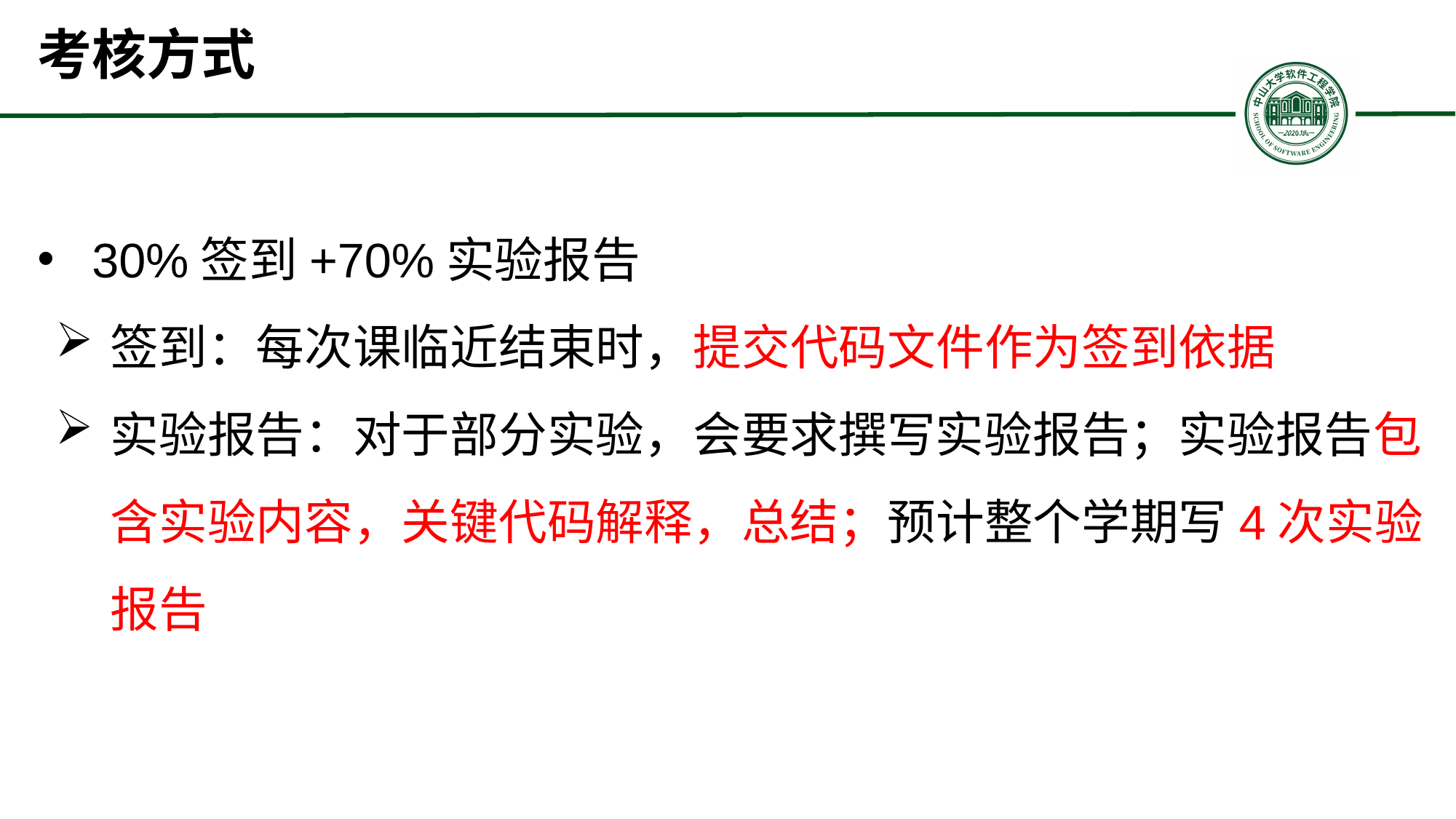

考核方式
30%签到+70%实验报告
签到：每次课临近结束时，提交代码文件作为签到依据
实验报告：对于部分实验，会要求撰写实验报告；实验报告包含实验内容，关键代码解释，总结；预计整个学期写4次实验报告